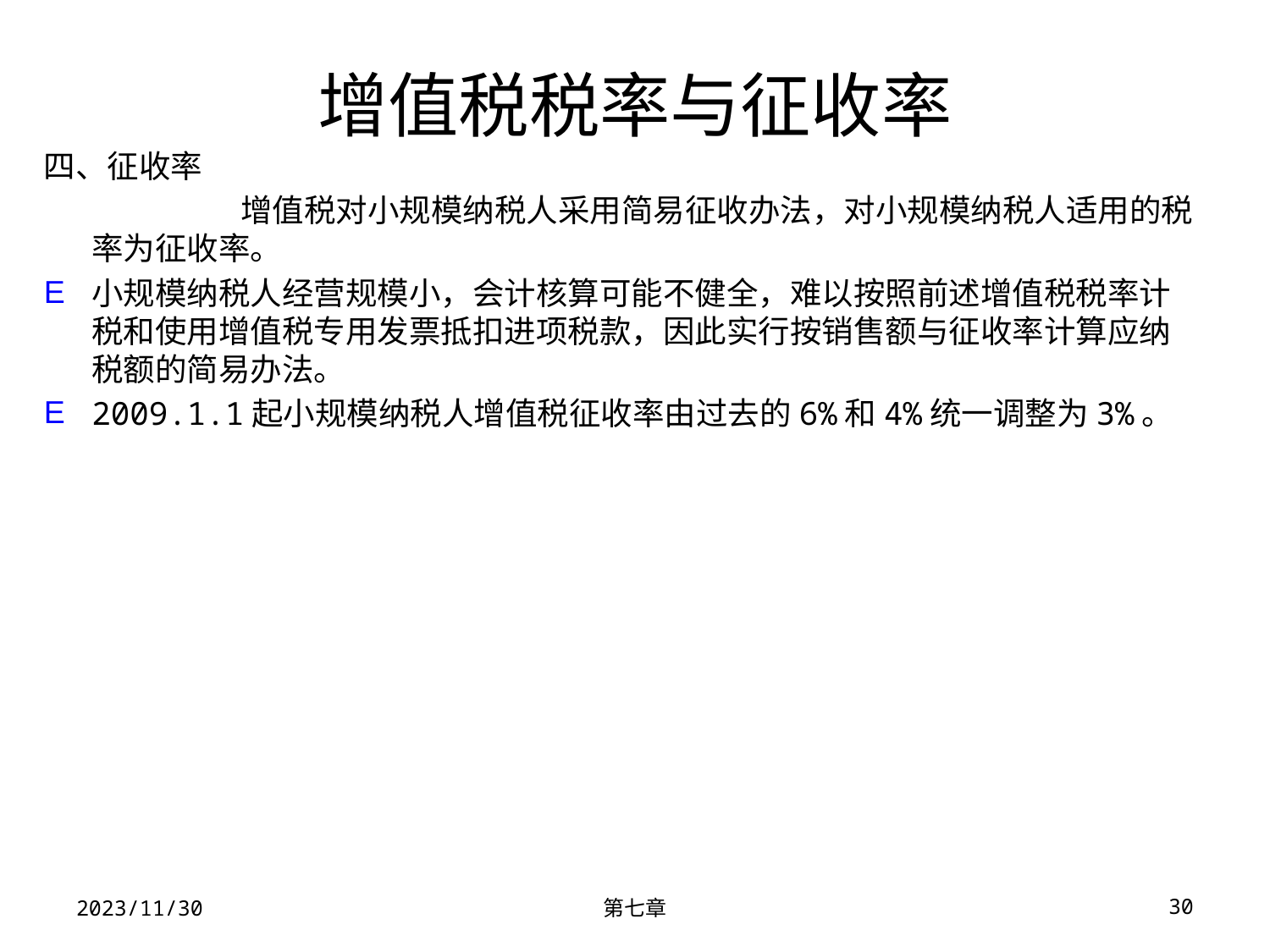

# 增值税税率与征收率
四、征收率
   		  增值税对小规模纳税人采用简易征收办法，对小规模纳税人适用的税率为征收率。
小规模纳税人经营规模小，会计核算可能不健全，难以按照前述增值税税率计税和使用增值税专用发票抵扣进项税款，因此实行按销售额与征收率计算应纳税额的简易办法。
2009.1.1起小规模纳税人增值税征收率由过去的6%和4%统一调整为3%。
2023/11/30
第七章
30